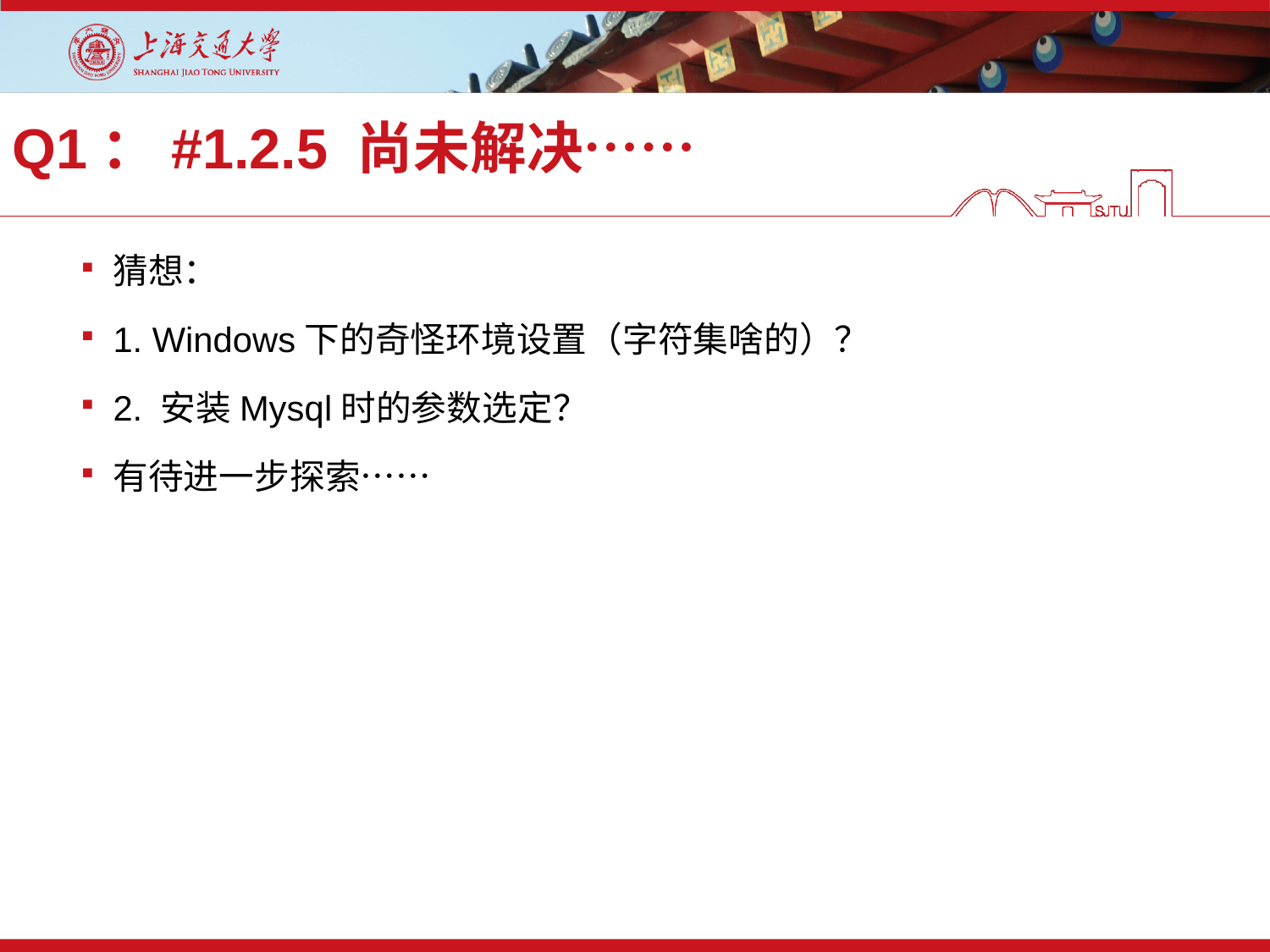

# Q1：#1.2.5 尚未解决……
猜想：
1. Windows下的奇怪环境设置（字符集啥的）？
2. 安装Mysql时的参数选定？
有待进一步探索……